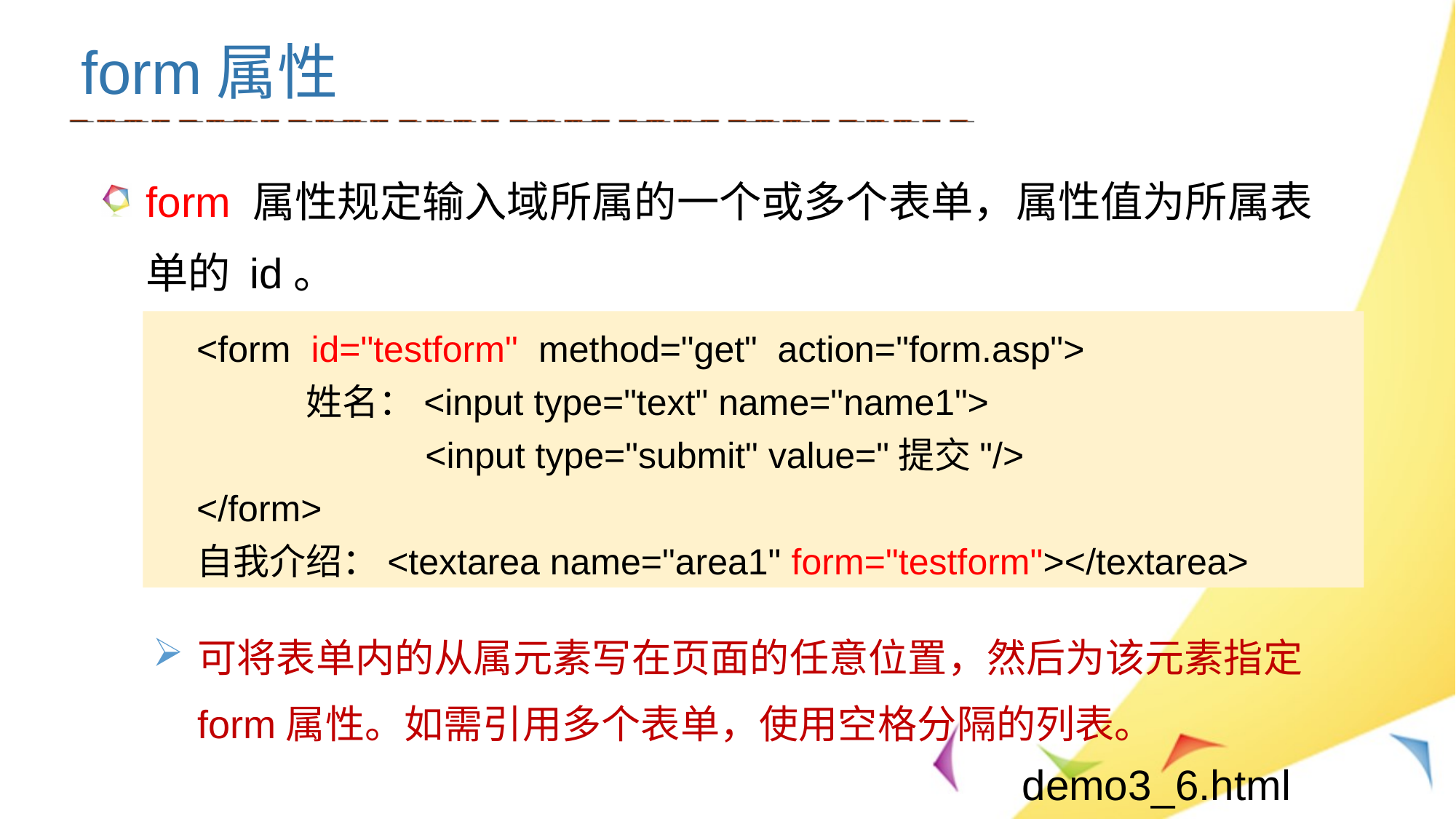

form属性
form 属性规定输入域所属的一个或多个表单，属性值为所属表单的 id。

可将表单内的从属元素写在页面的任意位置，然后为该元素指定form属性。如需引用多个表单，使用空格分隔的列表。

<form  id="testform"  method="get"  action="form.asp">
	姓名：<input type="text" name="name1">
		 <input type="submit" value="提交"/>
</form>
自我介绍：<textarea name="area1" form="testform"></textarea>
demo3_6.html